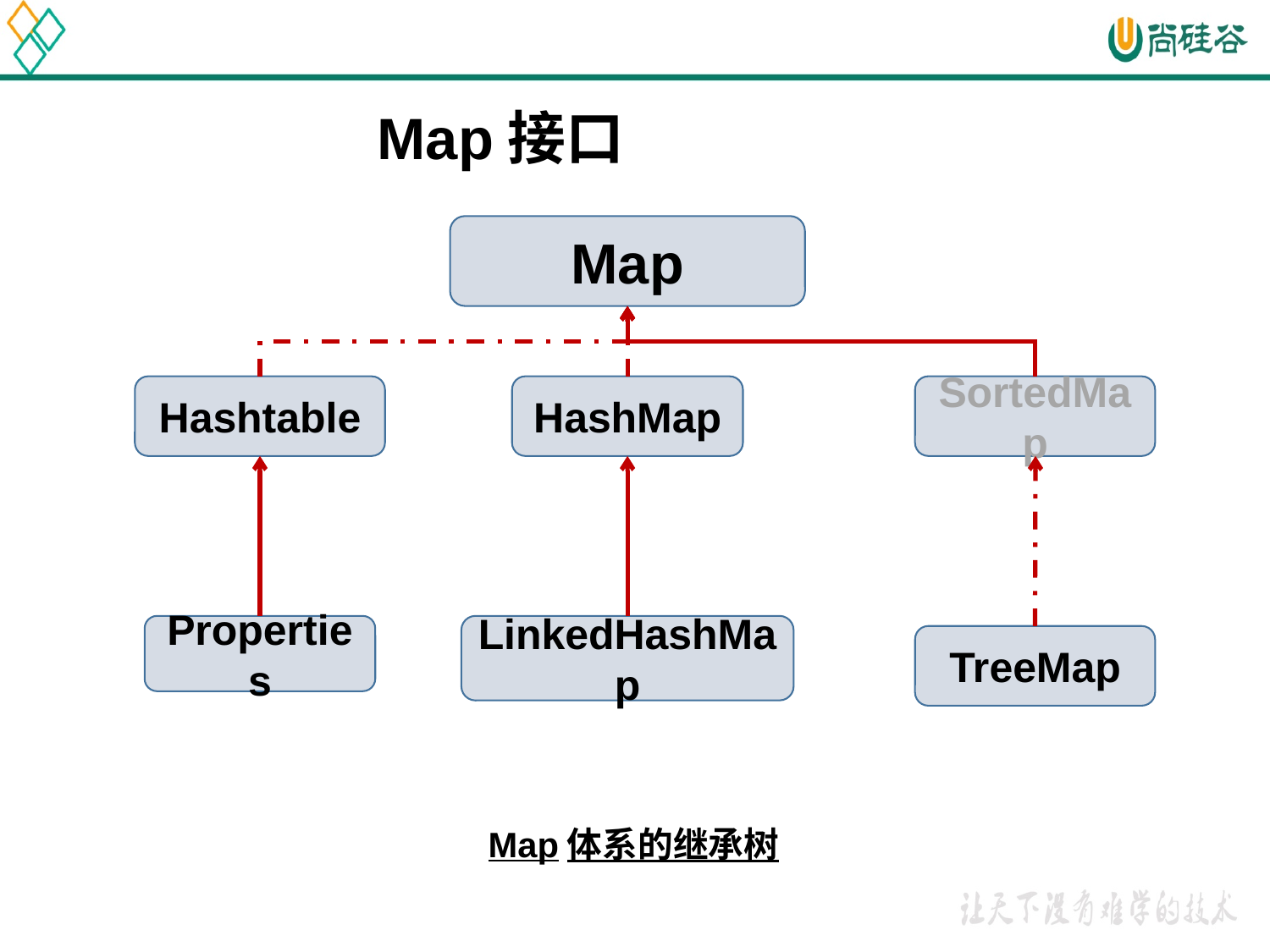

# Map接口
Map
Hashtable
HashMap
SortedMap
Properties
LinkedHashMap
TreeMap
Map体系的继承树